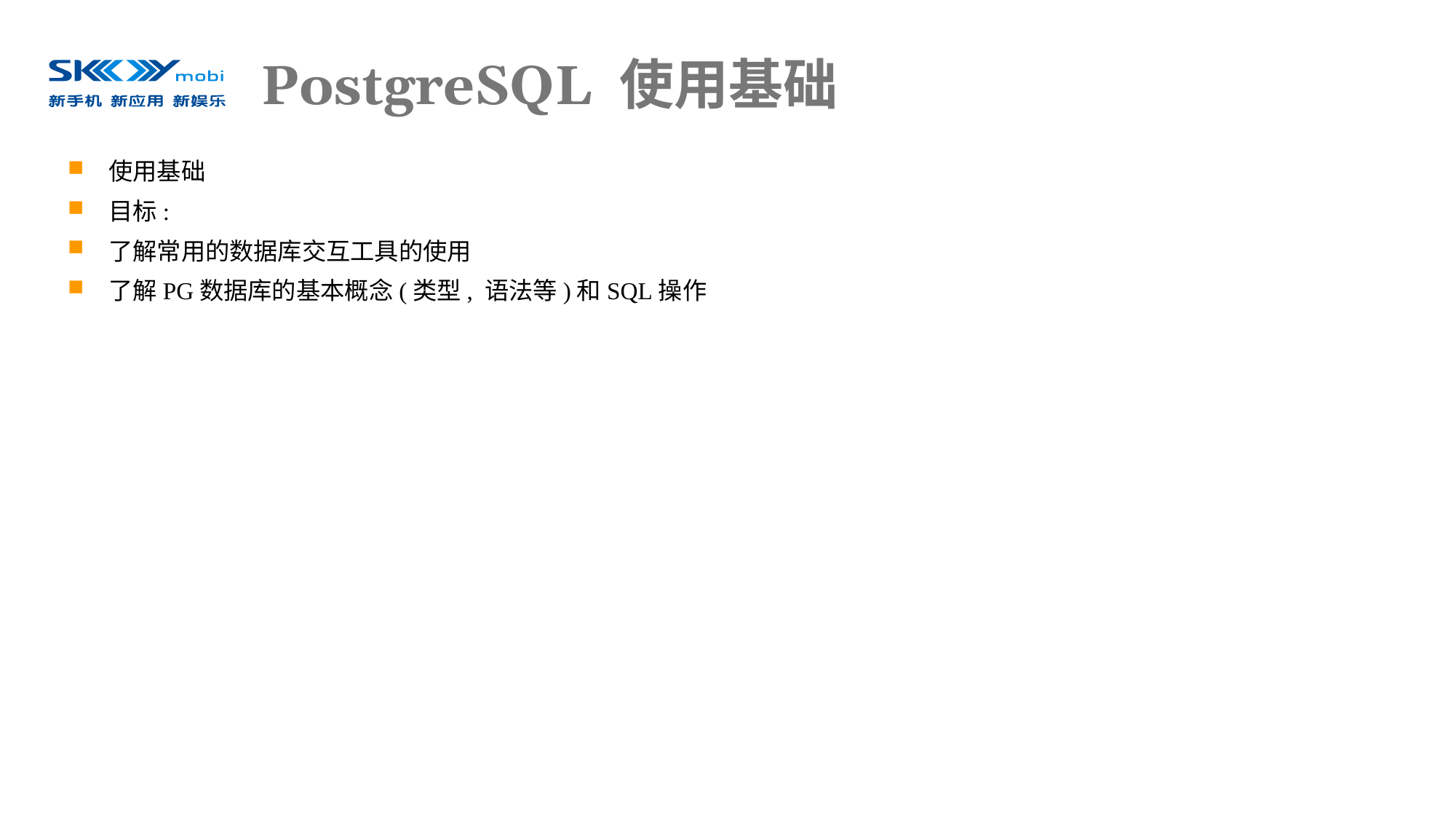

# PostgreSQL 使用基础
使用基础
目标:
了解常用的数据库交互工具的使用
了解PG数据库的基本概念(类型, 语法等)和SQL操作